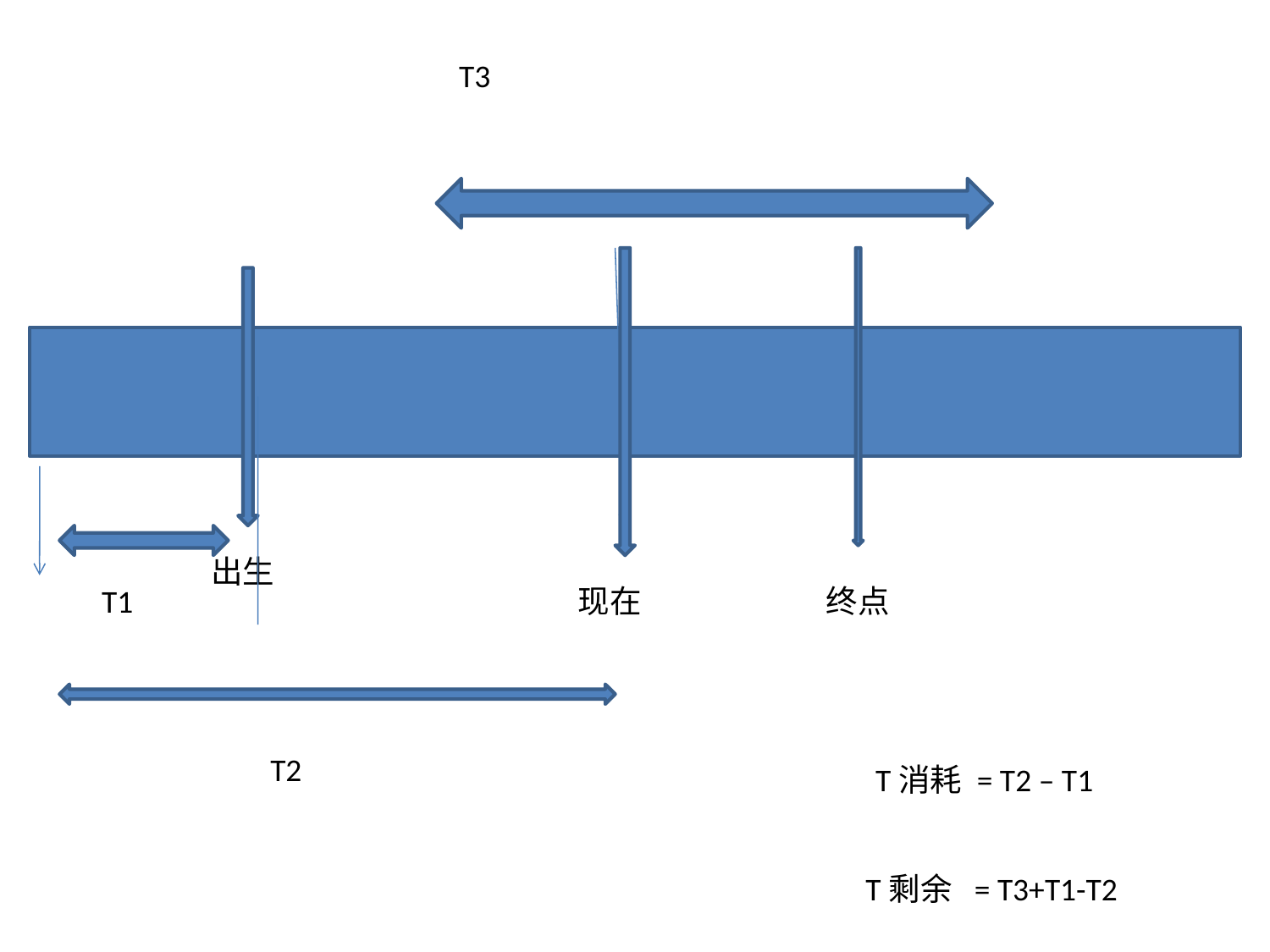

T3

出生
T1
现在
终点

T2
T消耗 = T2 – T1
T剩余  = T3+T1-T2